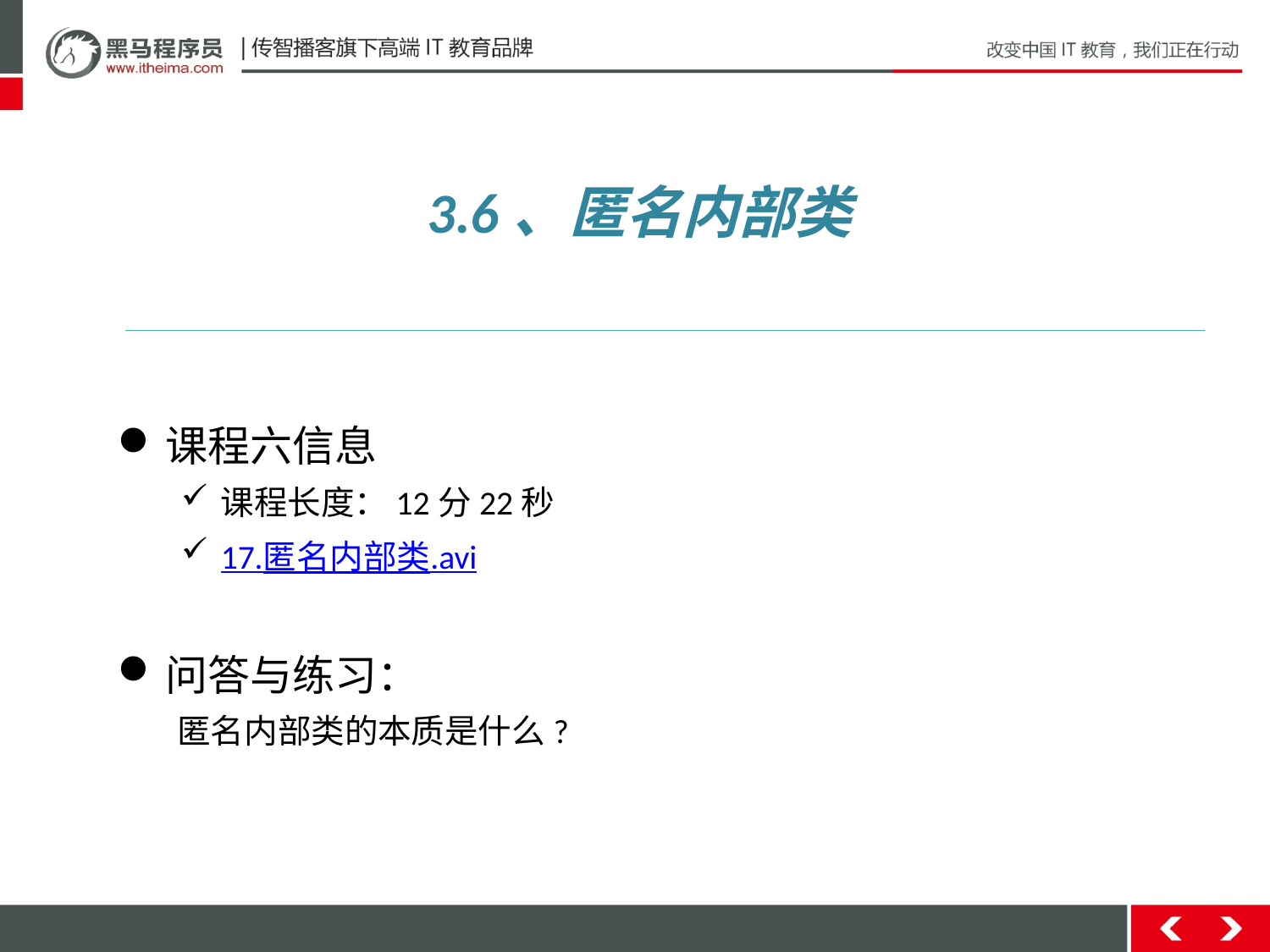

3.6、匿名内部类

课程六信息
课程长度：12分22秒
17.匿名内部类.avi

问答与练习：
       匿名内部类的本质是什么?